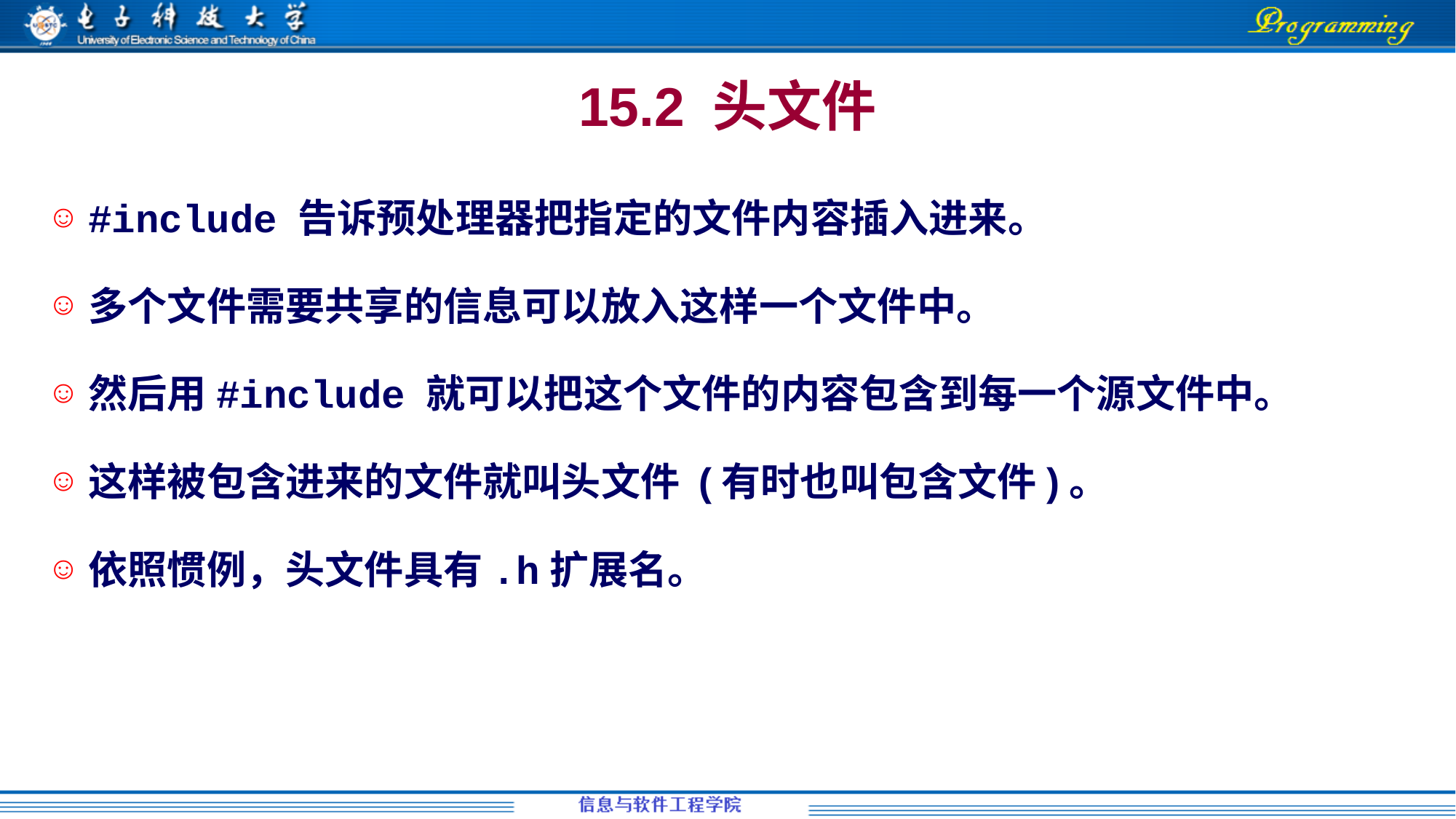

15.2 头文件
#include 告诉预处理器把指定的文件内容插入进来。
多个文件需要共享的信息可以放入这样一个文件中。
然后用#include 就可以把这个文件的内容包含到每一个源文件中。
这样被包含进来的文件就叫头文件 (有时也叫包含文件)。
依照惯例，头文件具有.h扩展名。